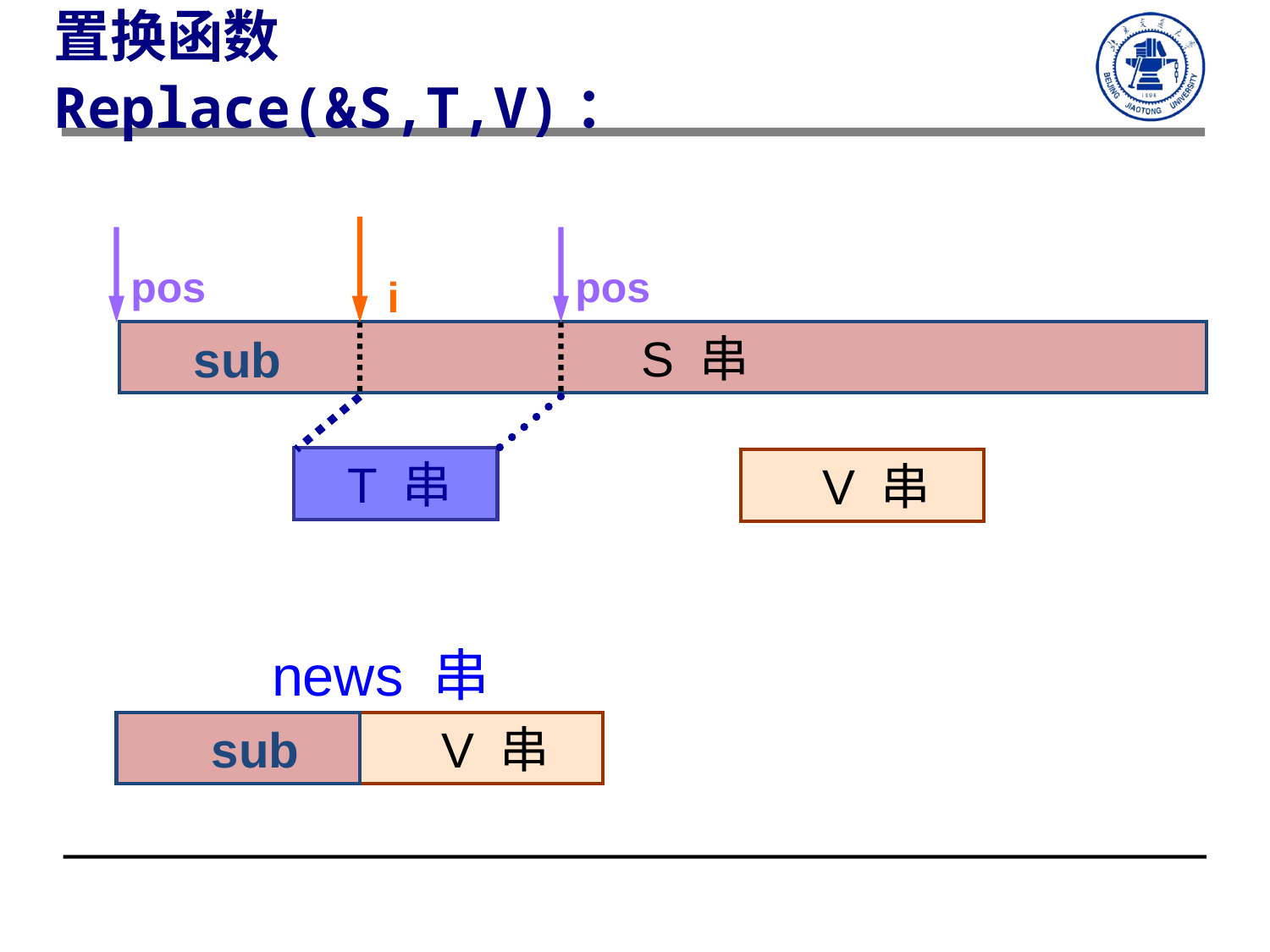

置换函数Replace(&S,T,V)：

pos
pos
i
                                     S 串
sub

   T 串
     V 串
news 串
      sub
     V 串